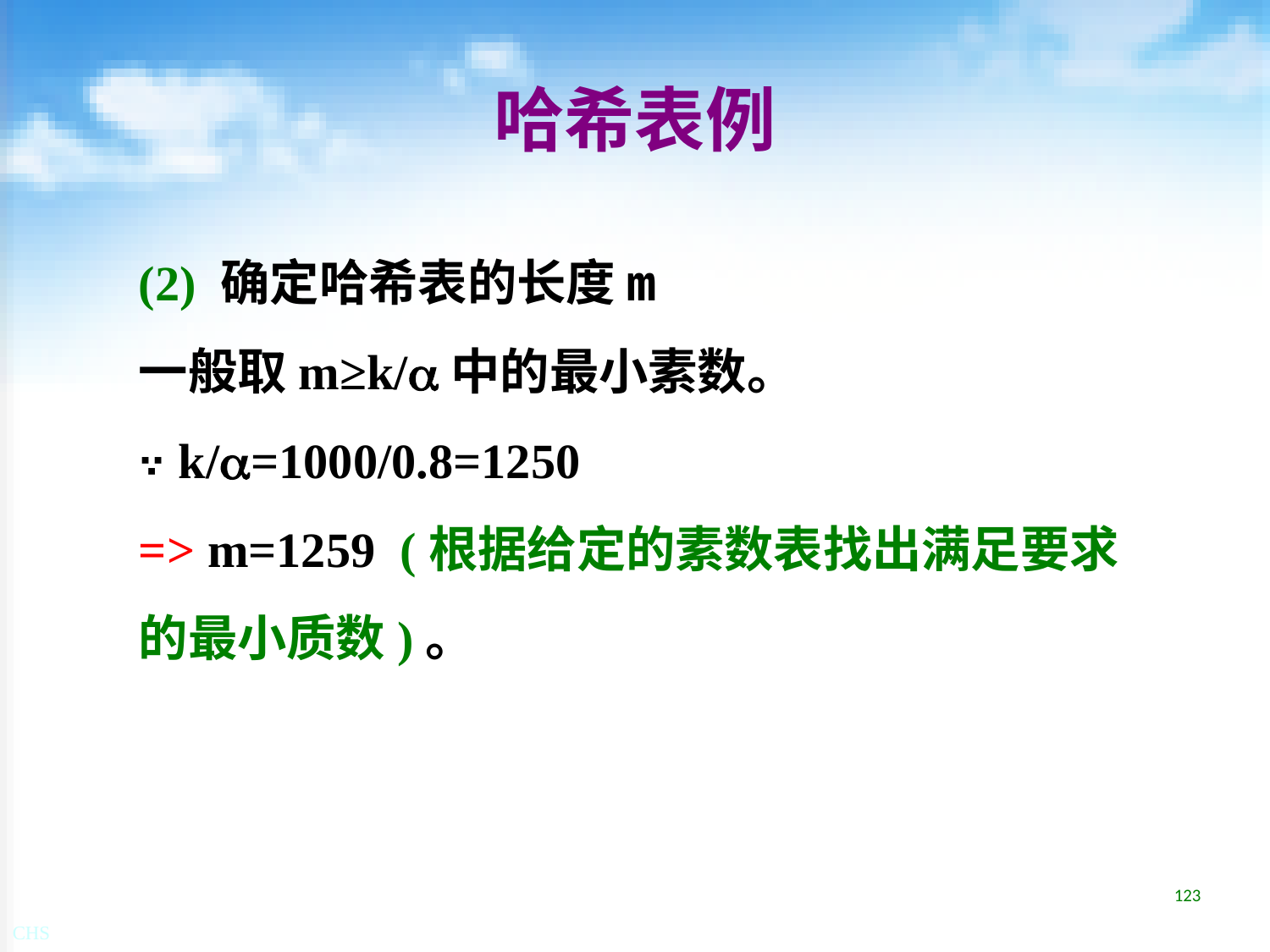

# 哈希表例
(2) 确定哈希表的长度m
一般取m≥k/α中的最小素数。
∵ k/α=1000/0.8=1250
=> m=1259  (根据给定的素数表找出满足要求的最小质数)。
123